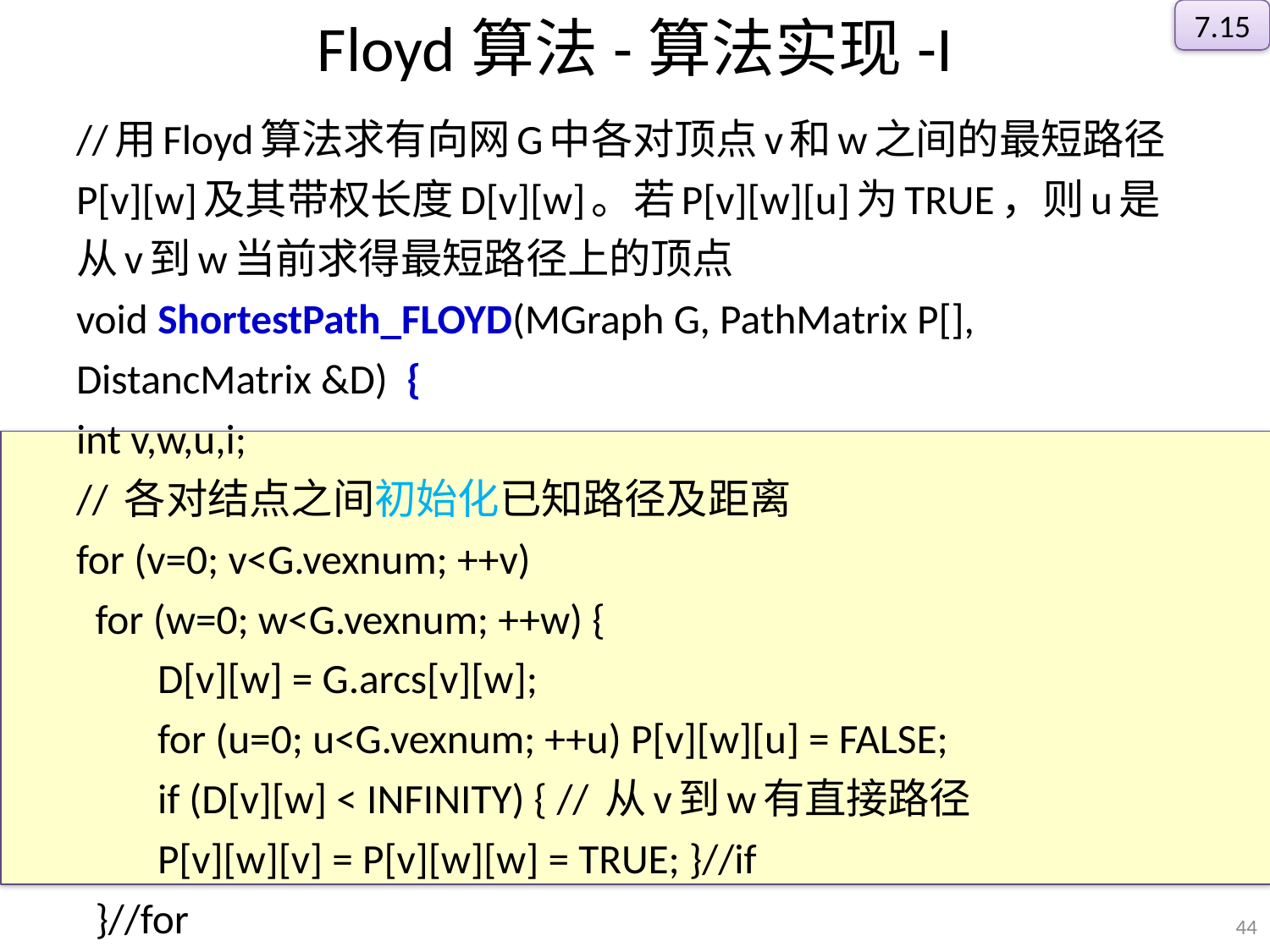

7.15
# Floyd算法-算法实现-I
//用Floyd算法求有向网G中各对顶点v和w之间的最短路径P[v][w]及其带权长度D[v][w]。若P[v][w][u]为TRUE，则u是从v到w当前求得最短路径上的顶点
void ShortestPath_FLOYD(MGraph G, PathMatrix P[], 	DistancMatrix &D)  {
int v,w,u,i;
// 各对结点之间初始化已知路径及距离
for (v=0; v<G.vexnum; ++v)
  for (w=0; w<G.vexnum; ++w) {
	D[v][w] = G.arcs[v][w];
	for (u=0; u<G.vexnum; ++u) P[v][w][u] = FALSE;
	if (D[v][w] < INFINITY) { // 从v到w有直接路径
		P[v][w][v] = P[v][w][w] = TRUE; }//if
  }//for

44